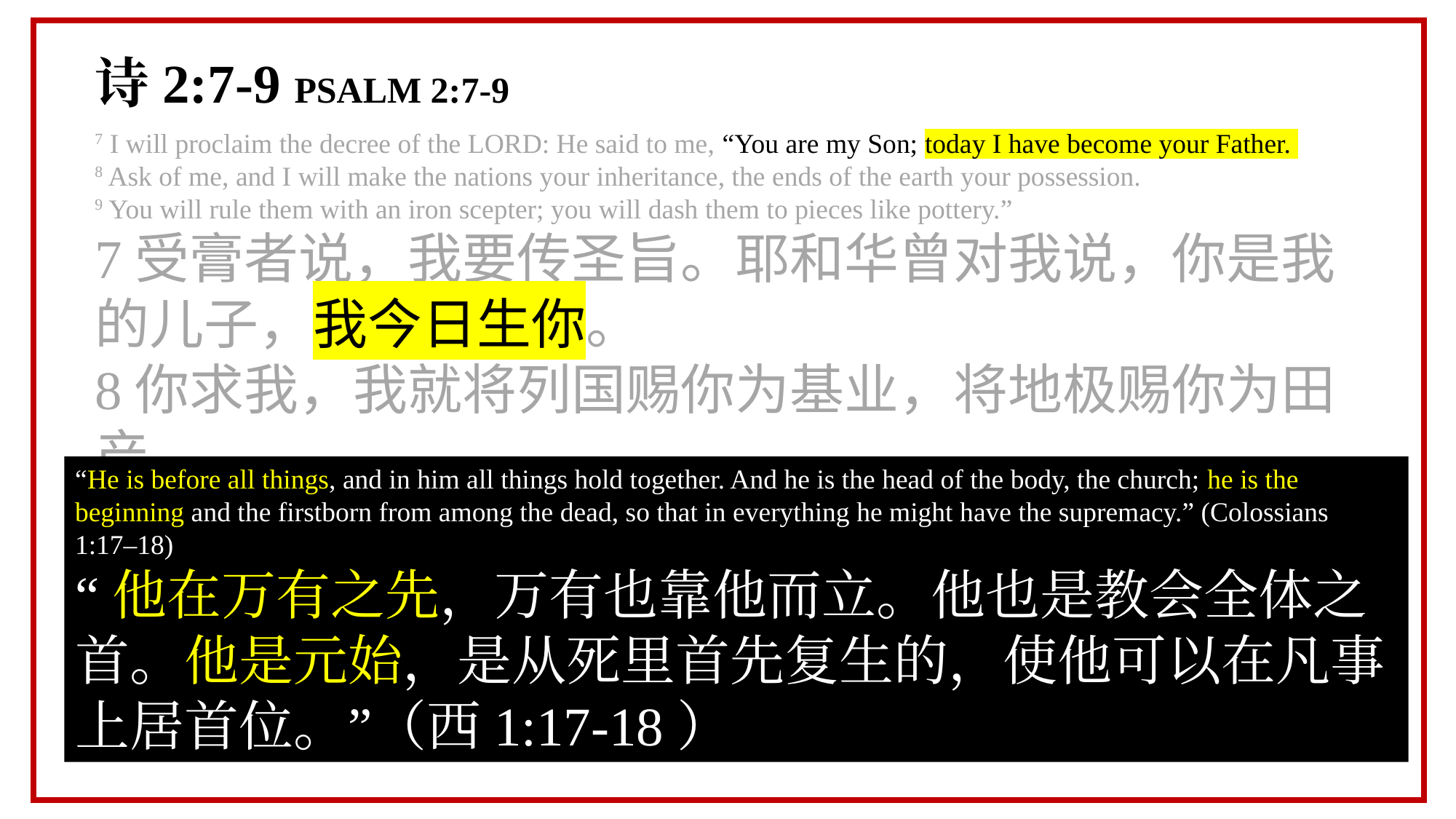

诗2:7-9 PSALM 2:7-9
7 I will proclaim the decree of the LORD: He said to me, “You are my Son; today I have become your Father.
8 Ask of me, and I will make the nations your inheritance, the ends of the earth your possession.
9 You will rule them with an iron scepter; you will dash them to pieces like pottery.”
7受膏者说，我要传圣旨。耶和华曾对我说，你是我的儿子，我今日生你。
8你求我，我就将列国赐你为基业，将地极赐你为田产。
9你必用铁杖打破他们。你必将他们如同窑匠的瓦器摔碎。
“He is before all things, and in him all things hold together. And he is the head of the body, the church; he is the beginning and the firstborn from among the dead, so that in everything he might have the supremacy.” (Colossians 1:17–18)
“他在万有之先，万有也靠他而立。他也是教会全体之首。他是元始，是从死里首先复生的，使他可以在凡事上居首位。”（西1:17-18）